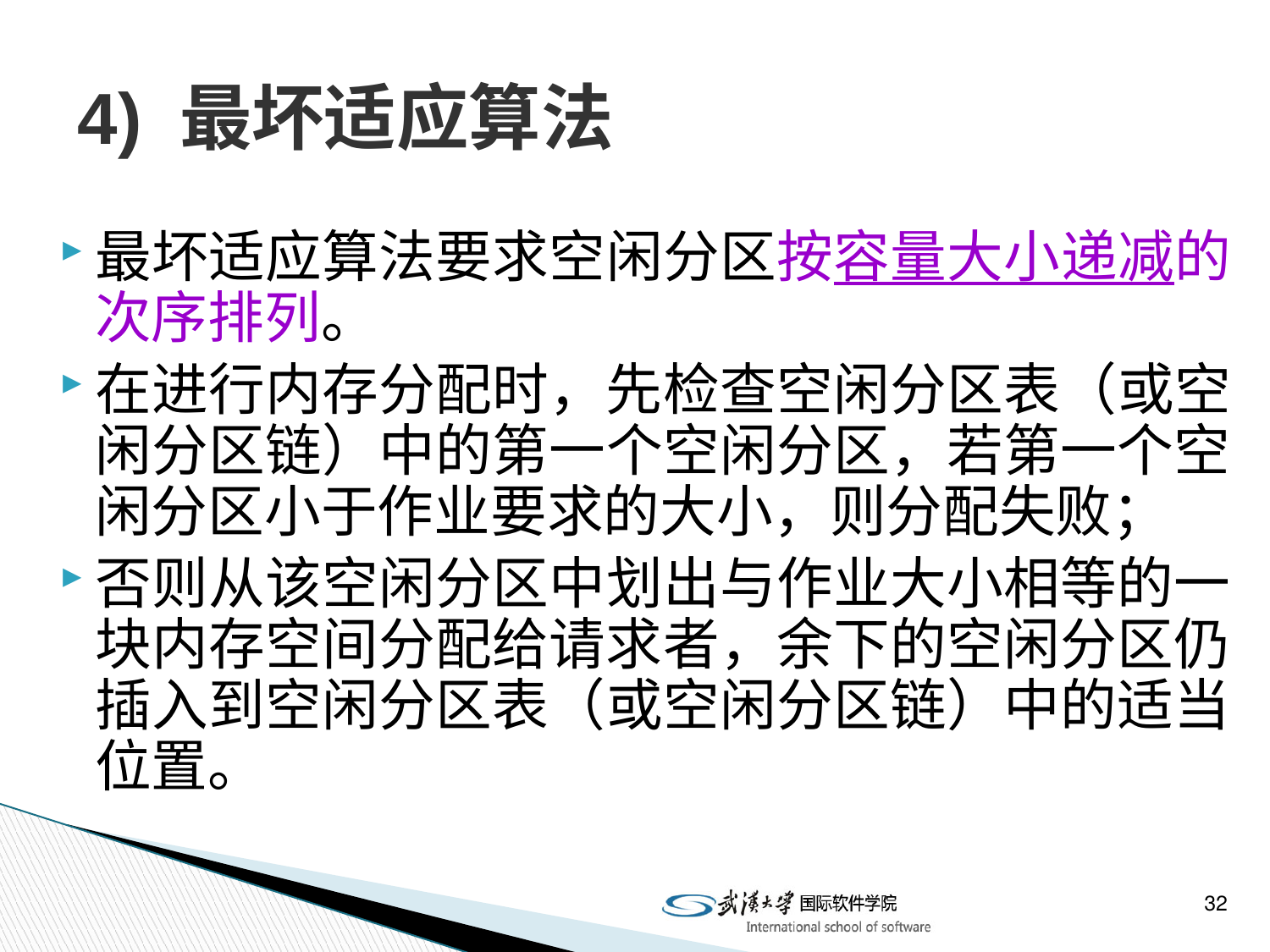

# 4) 最坏适应算法
最坏适应算法要求空闲分区按容量大小递减的次序排列。
在进行内存分配时，先检查空闲分区表（或空闲分区链）中的第一个空闲分区，若第一个空闲分区小于作业要求的大小，则分配失败；
否则从该空闲分区中划出与作业大小相等的一块内存空间分配给请求者，余下的空闲分区仍插入到空闲分区表（或空闲分区链）中的适当位置。